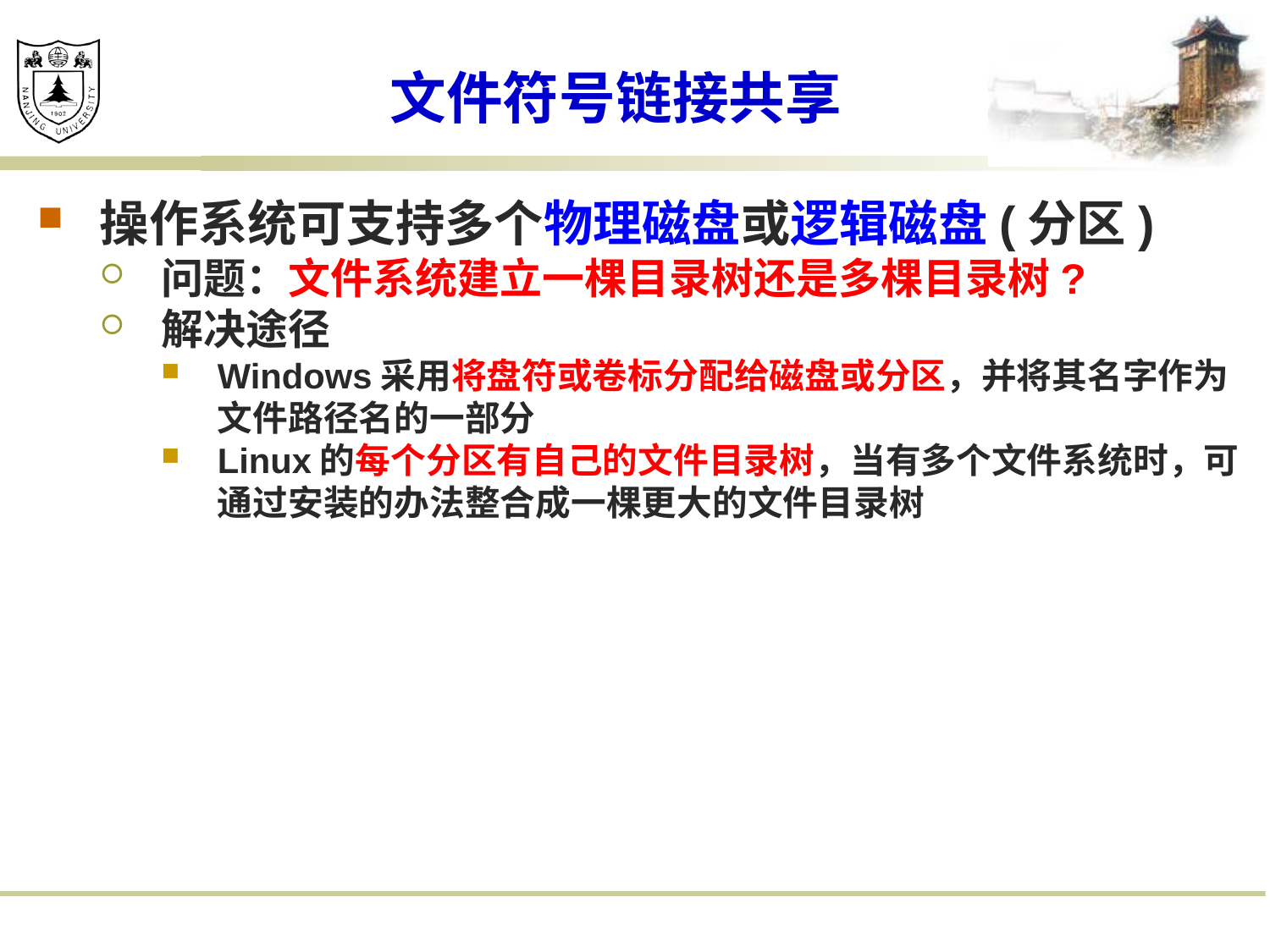

# 文件符号链接共享
操作系统可支持多个物理磁盘或逻辑磁盘(分区)
问题：文件系统建立一棵目录树还是多棵目录树?
解决途径
Windows采用将盘符或卷标分配给磁盘或分区，并将其名字作为文件路径名的一部分
Linux的每个分区有自己的文件目录树，当有多个文件系统时，可通过安装的办法整合成一棵更大的文件目录树

89